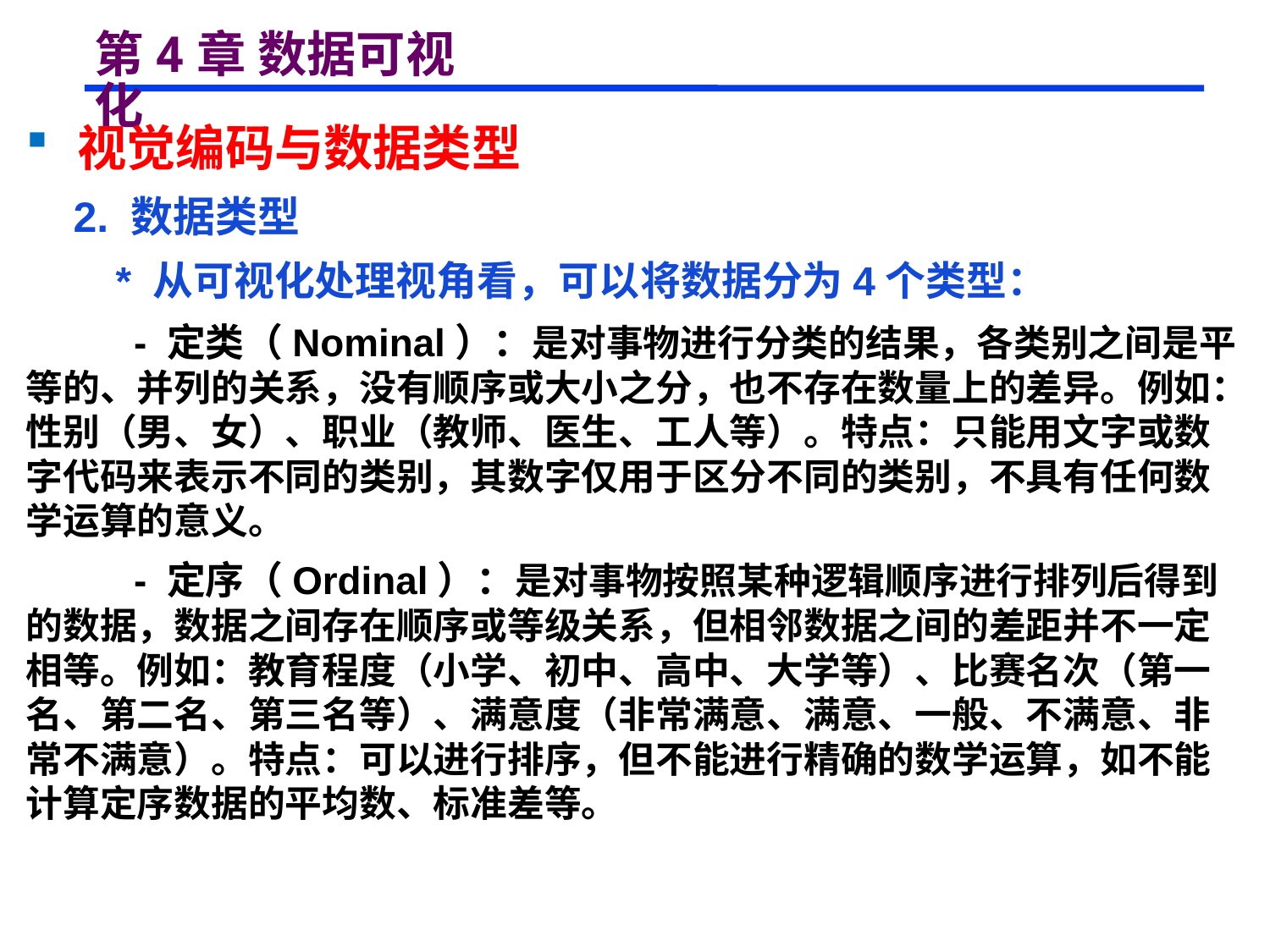

# 第4章 数据可视化
 视觉编码与数据类型
    2. 数据类型
        * 从可视化处理视角看，可以将数据分为4个类型：
          - 定类（Nominal）：是对事物进行分类的结果，各类别之间是平等的、并列的关系，没有顺序或大小之分，也不存在数量上的差异。例如：性别（男、女）、职业（教师、医生、工人等）。特点：只能用文字或数字代码来表示不同的类别，其数字仅用于区分不同的类别，不具有任何数学运算的意义。
          - 定序（Ordinal）：是对事物按照某种逻辑顺序进行排列后得到的数据，数据之间存在顺序或等级关系，但相邻数据之间的差距并不一定相等。例如：教育程度（小学、初中、高中、大学等）、比赛名次（第一名、第二名、第三名等）、满意度（非常满意、满意、一般、不满意、非常不满意）。特点：可以进行排序，但不能进行精确的数学运算，如不能计算定序数据的平均数、标准差等。